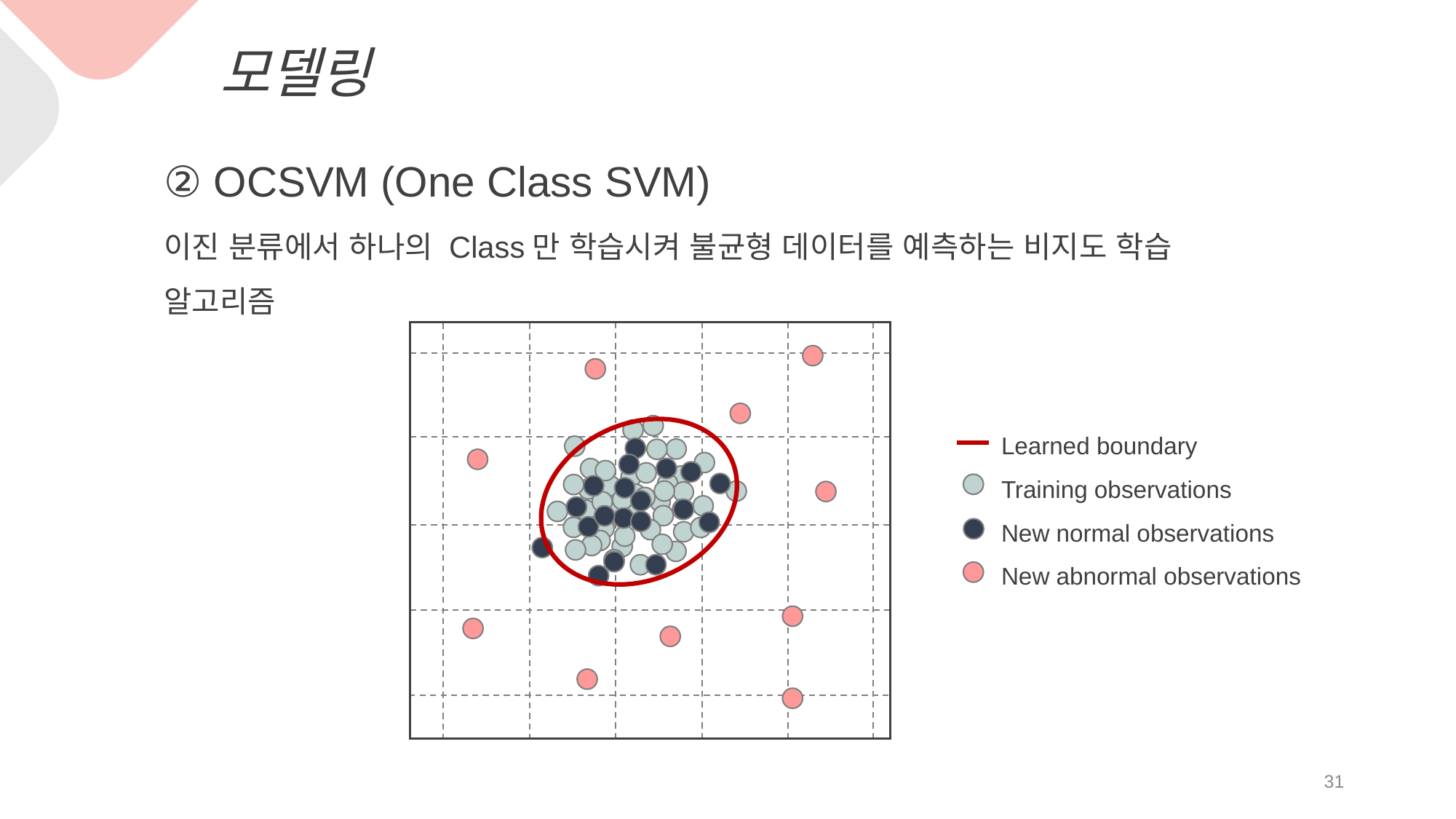

모델링
② OCSVM (One Class SVM)
이진 분류에서 하나의 Class만 학습시켜 불균형 데이터를 예측하는 비지도 학습 알고리즘

Learned boundary
Training observations
New normal observations
New abnormal observations

31